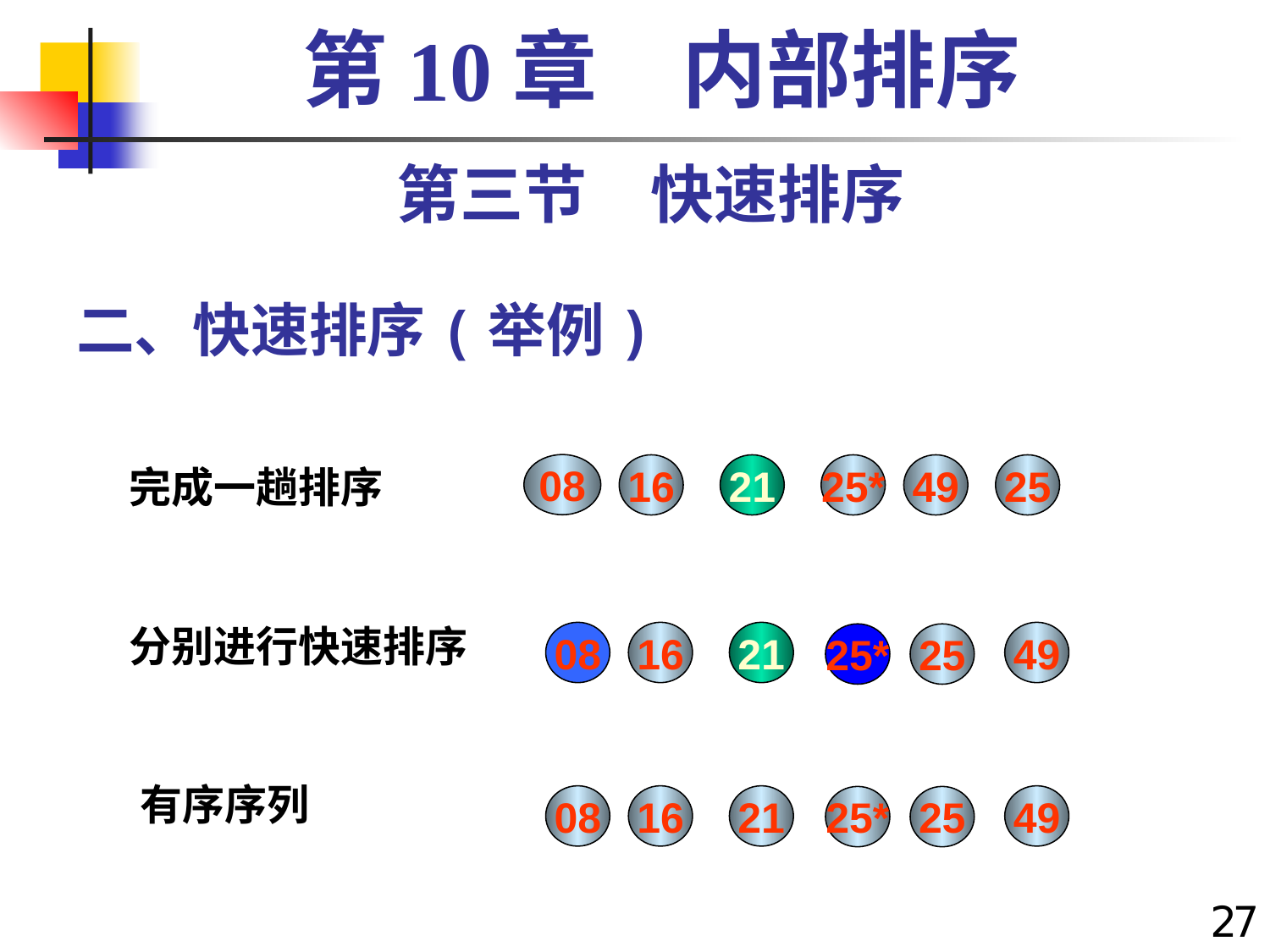

第10章　内部排序
第三节　快速排序
# 二、快速排序(举例)
08
完成一趟排序
16
21
25*
49
25
分别进行快速排序
08
16
21
49
25*
25
有序序列
08
16
21
49
25*
25
27